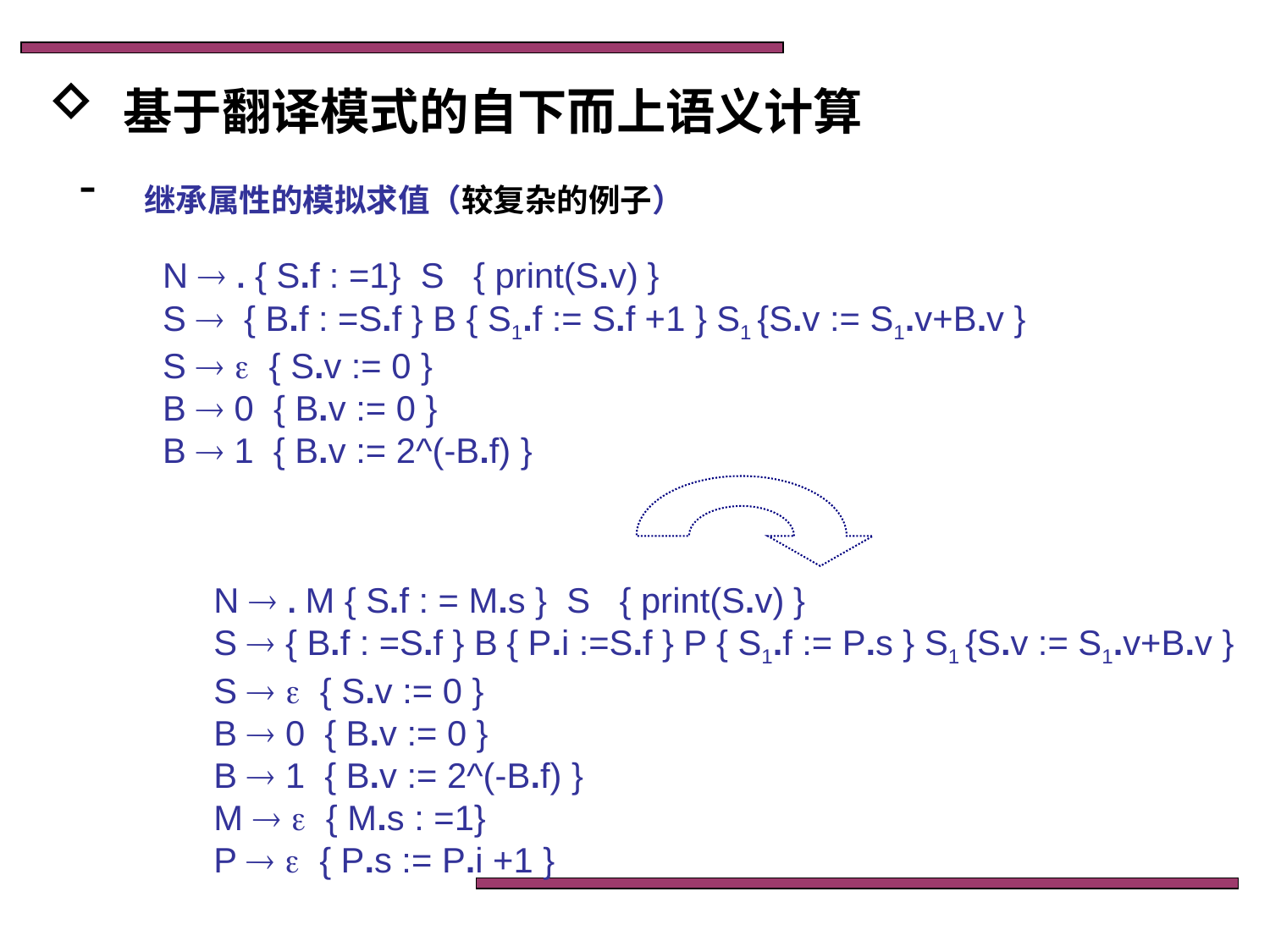

基于翻译模式的自下而上语义计算

  继承属性的模拟求值（较复杂的例子）
N → . { S.f : =1}  S   { print(S.v) }
S →  { B.f : =S.f } B { S1.f := S.f +1 } S1 {S.v := S1.v+B.v }
S → ε  { S.v := 0 }
B → 0  { B.v := 0 }
B → 1  { B.v := 2^(-B.f) }

N → . M { S.f : = M.s }  S   { print(S.v) }
S → { B.f : =S.f } B { P.i :=S.f } P { S1.f := P.s } S1 {S.v := S1.v+B.v }
S → ε  { S.v := 0 }
B → 0  { B.v := 0 }
B → 1  { B.v := 2^(-B.f) }
M → ε  { M.s : =1}
P → ε  { P.s := P.i +1 }